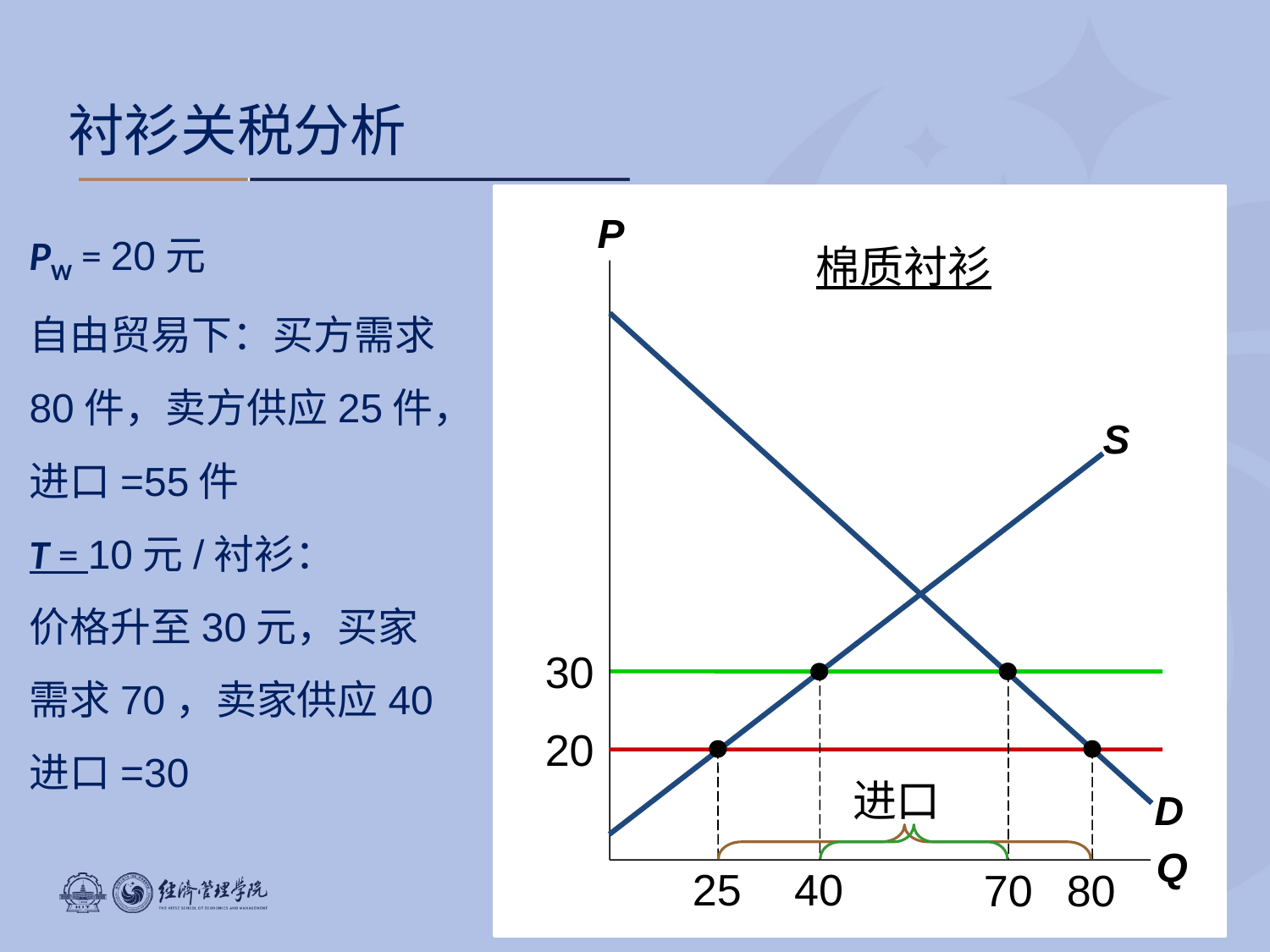

# 衬衫关税分析

PW = 20元
自由贸易下：买方需求80件，卖方供应25件，进口=55件
T = 10元/衬衫：
价格升至30元，买家需求70，卖家供应40
进口=30
P

Q
棉质衬衫

D
S

30

70

40
20

25

80

进口